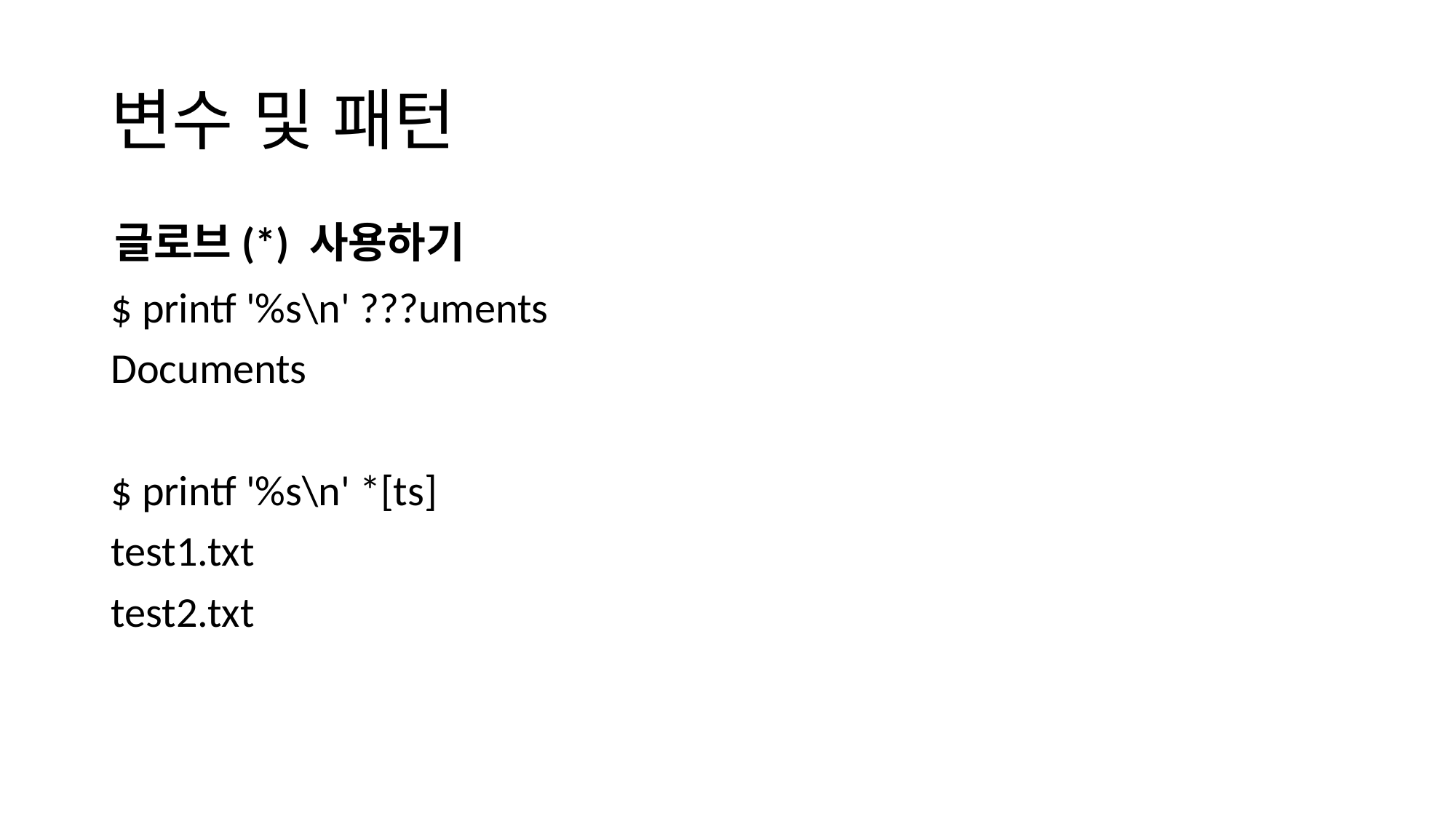

# 변수 및 패턴
글로브(*) 사용하기
$ printf '%s\n' ???uments
Documents

$ printf '%s\n' *[ts]
test1.txt
test2.txt